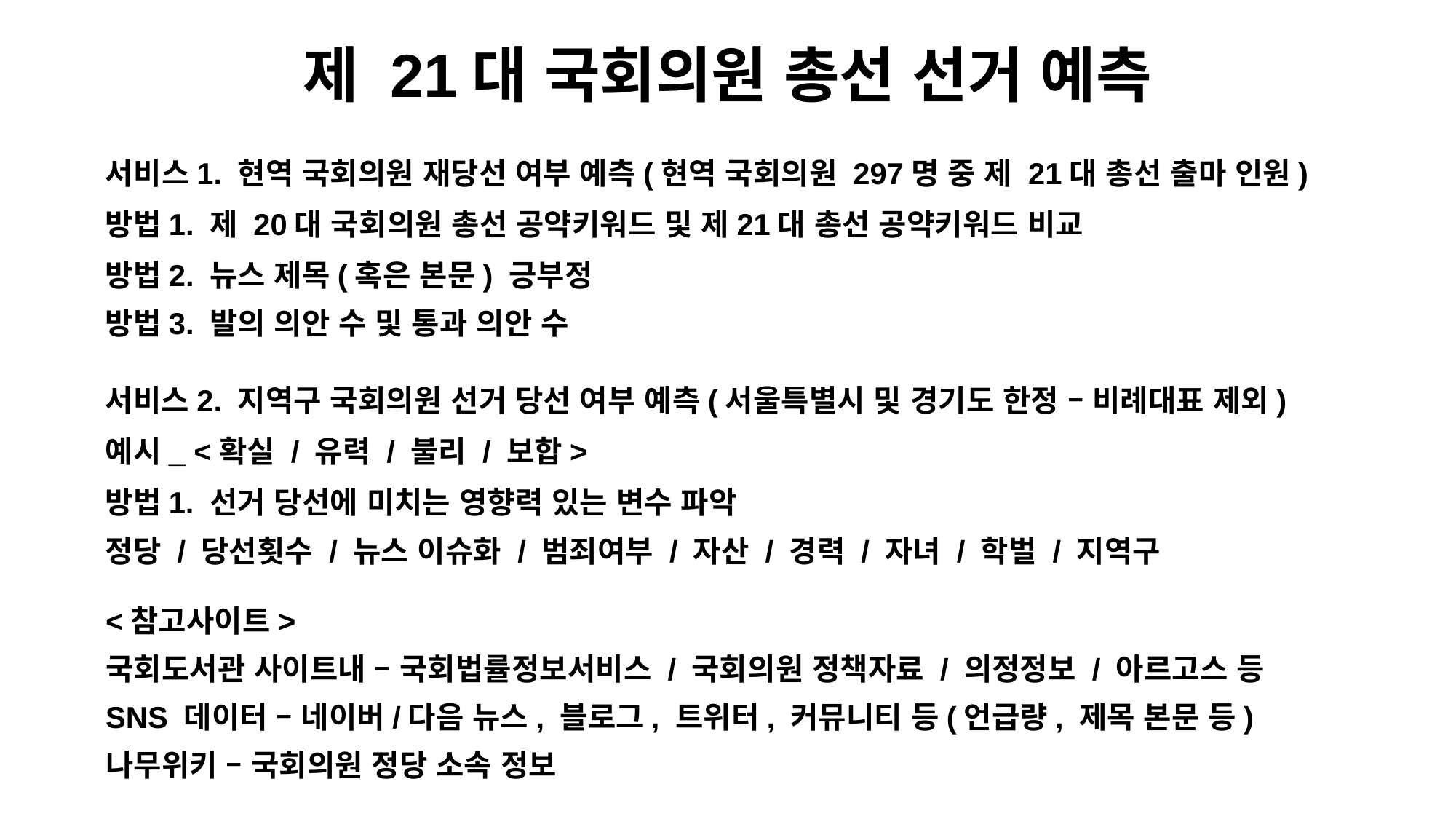

# 제 21대 국회의원 총선 선거 예측
서비스1. 현역 국회의원 재당선 여부 예측(현역 국회의원 297명 중 제 21대 총선 출마 인원)
방법1. 제 20대 국회의원 총선 공약키워드 및 제21대 총선 공약키워드 비교
방법2. 뉴스 제목(혹은 본문) 긍부정
방법3. 발의 의안 수 및 통과 의안 수
서비스2. 지역구 국회의원 선거 당선 여부 예측(서울특별시 및 경기도 한정 – 비례대표 제외)
예시_ <확실 / 유력 / 불리 / 보합>
방법1. 선거 당선에 미치는 영향력 있는 변수 파악
정당 / 당선횟수 / 뉴스 이슈화 / 범죄여부 / 자산 / 경력 / 자녀 / 학벌 / 지역구
<참고사이트>
국회도서관 사이트내 – 국회법률정보서비스 / 국회의원 정책자료 / 의정정보 / 아르고스 등
SNS 데이터 – 네이버/다음 뉴스, 블로그, 트위터, 커뮤니티 등(언급량, 제목 본문 등)
나무위키 – 국회의원 정당 소속 정보